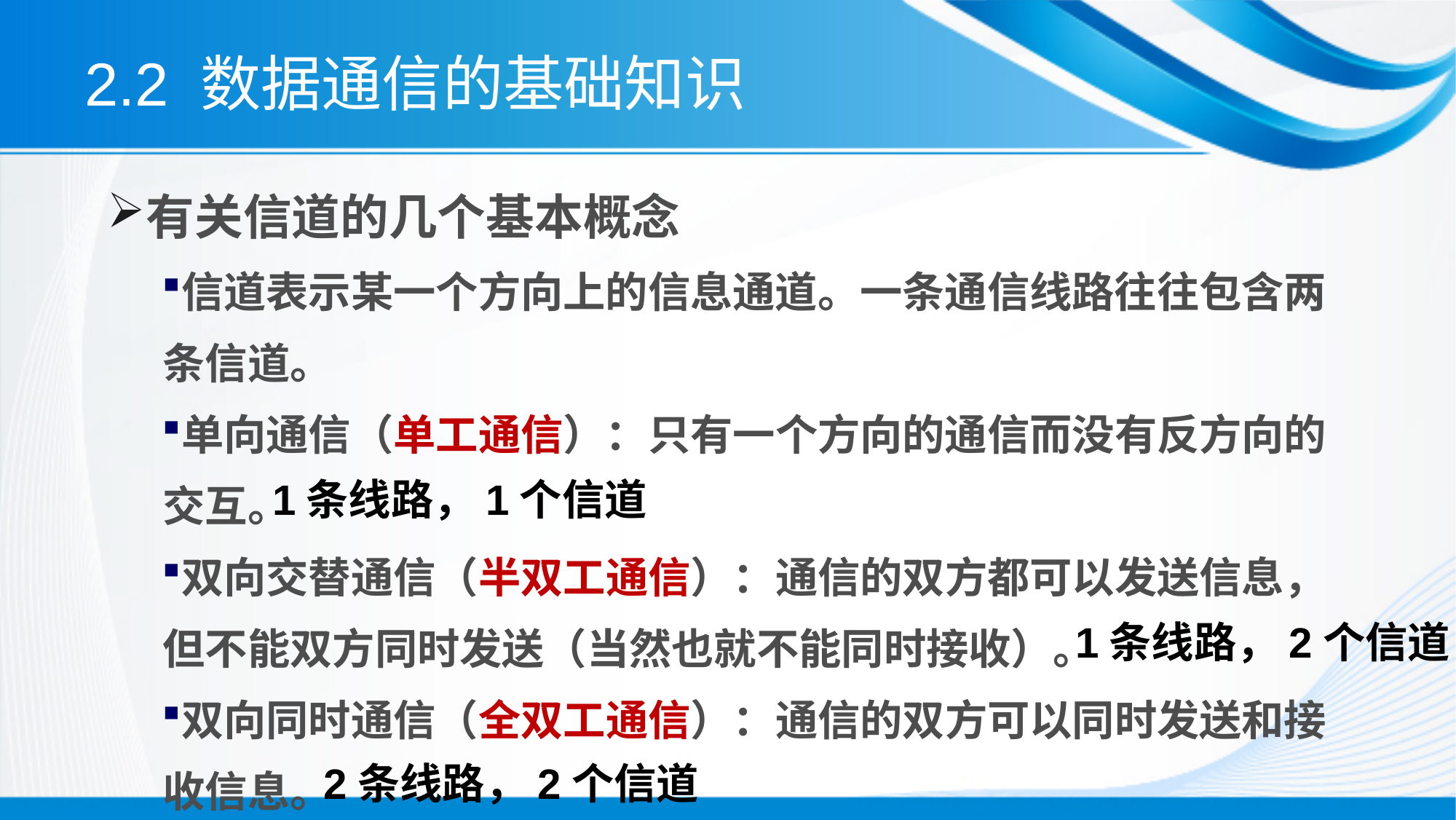

# 2.2 数据通信的基础知识
有关信道的几个基本概念
信道表示某一个方向上的信息通道。一条通信线路往往包含两条信道。
单向通信（单工通信）：只有一个方向的通信而没有反方向的交互。
双向交替通信（半双工通信）：通信的双方都可以发送信息，但不能双方同时发送（当然也就不能同时接收）。
双向同时通信（全双工通信）：通信的双方可以同时发送和接收信息。
1条线路，1个信道
1条线路，2个信道
2条线路，2个信道